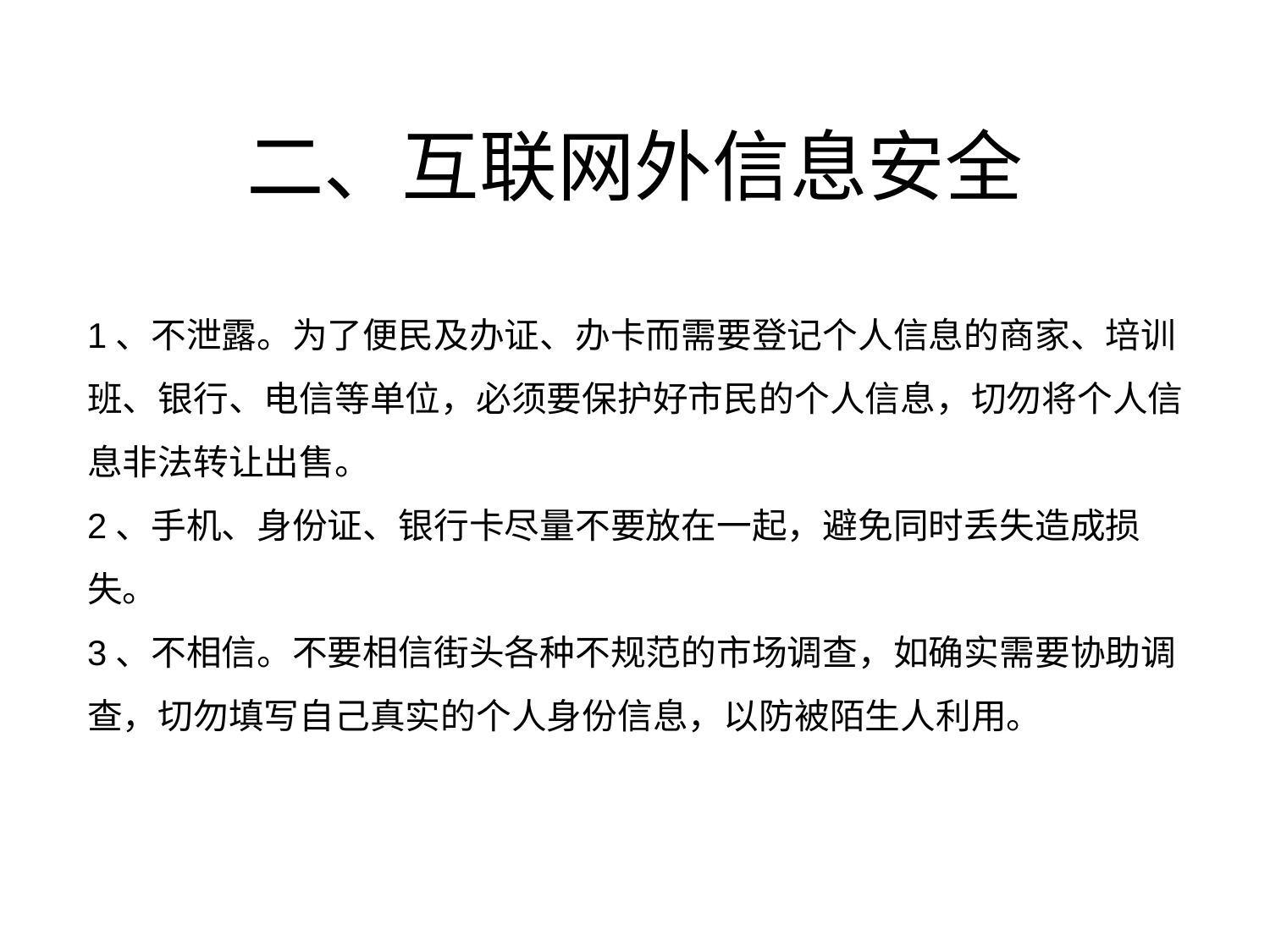

# 二、互联网外信息安全
1、不泄露。为了便民及办证、办卡而需要登记个人信息的商家、培训班、银行、电信等单位，必须要保护好市民的个人信息，切勿将个人信息非法转让出售。
2、手机、身份证、银行卡尽量不要放在一起，避免同时丢失造成损失。
3、不相信。不要相信街头各种不规范的市场调查，如确实需要协助调查，切勿填写自己真实的个人身份信息，以防被陌生人利用。